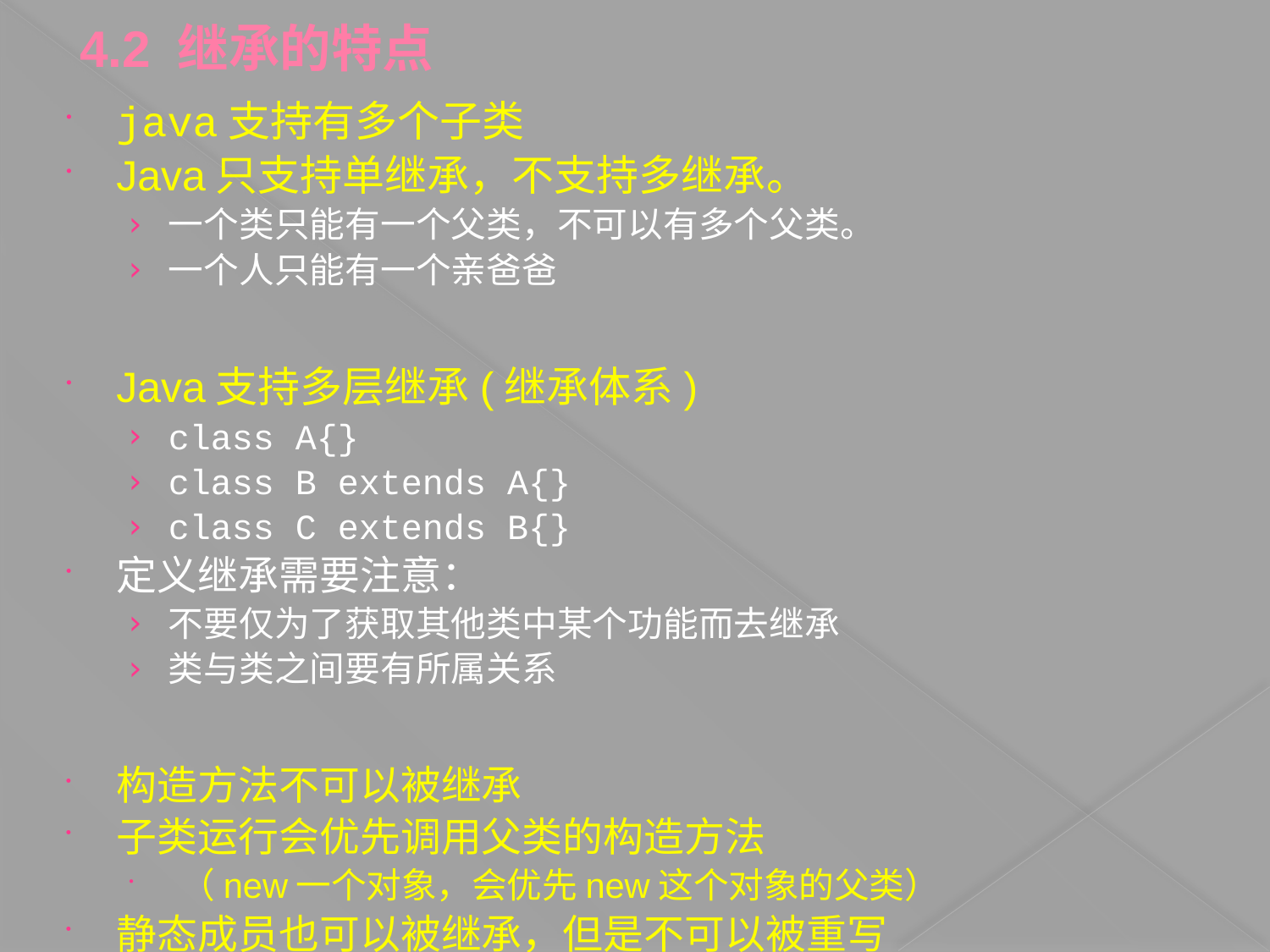

4.2 继承的特点
java支持有多个子类
Java只支持单继承，不支持多继承。
一个类只能有一个父类，不可以有多个父类。
一个人只能有一个亲爸爸

Java支持多层继承(继承体系)
class A{}
class B extends A{}
class C extends B{}
定义继承需要注意：
不要仅为了获取其他类中某个功能而去继承
类与类之间要有所属关系

构造方法不可以被继承
子类运行会优先调用父类的构造方法
（new一个对象，会优先new这个对象的父类）
静态成员也可以被继承，但是不可以被重写